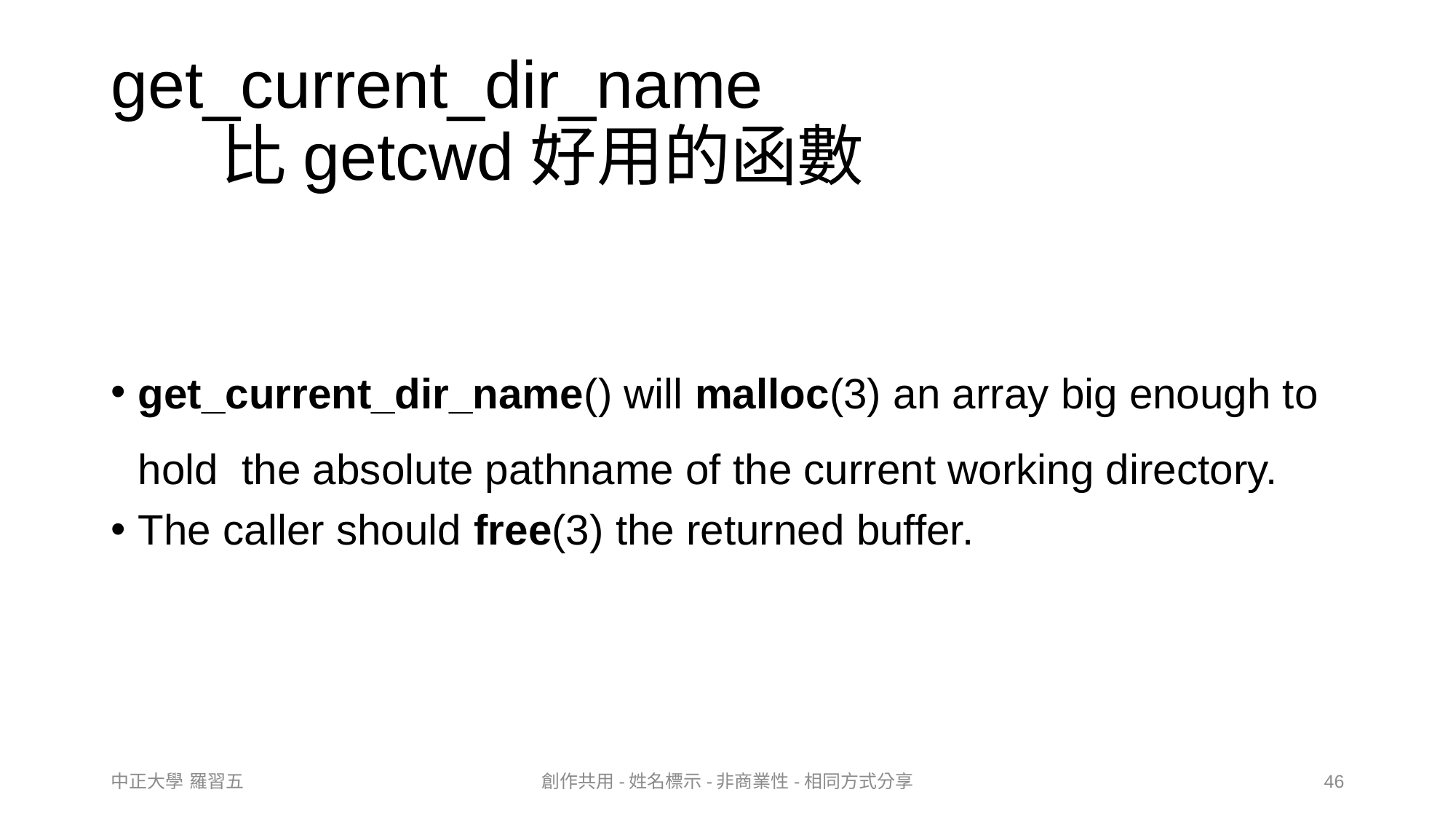

get_current_dir_name
	比getcwd好用的函數
get_current_dir_name() will malloc(3) an array big enough to  hold  the absolute pathname of the current working directory.
The caller should free(3) the returned buffer.

中正大學 羅習五
創作共用-姓名標示-非商業性-相同方式分享
46